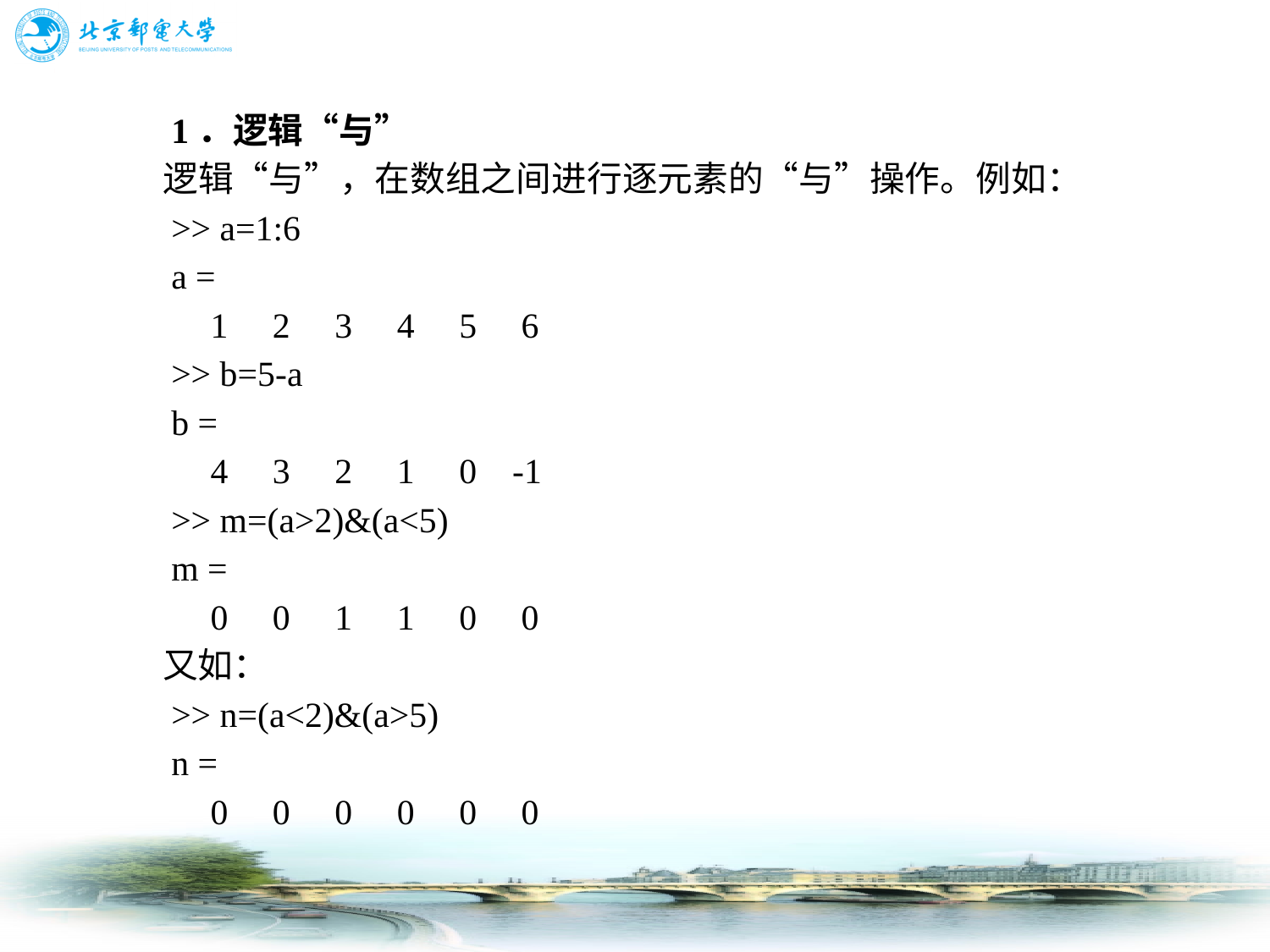

# 1．逻辑“与” 　　逻辑“与”，在数组之间进行逐元素的“与”操作。例如： 　　>> a=1:6 　　a = 　　     1     2     3     4     5     6 　　>> b=5-a 　　b = 　　     4     3     2     1     0    -1 　　>> m=(a>2)&(a<5) 　　m = 　　     0     0     1     1     0     0 　　又如： 　　>> n=(a<2)&(a>5) 　　n = 　　     0     0     0     0     0     0